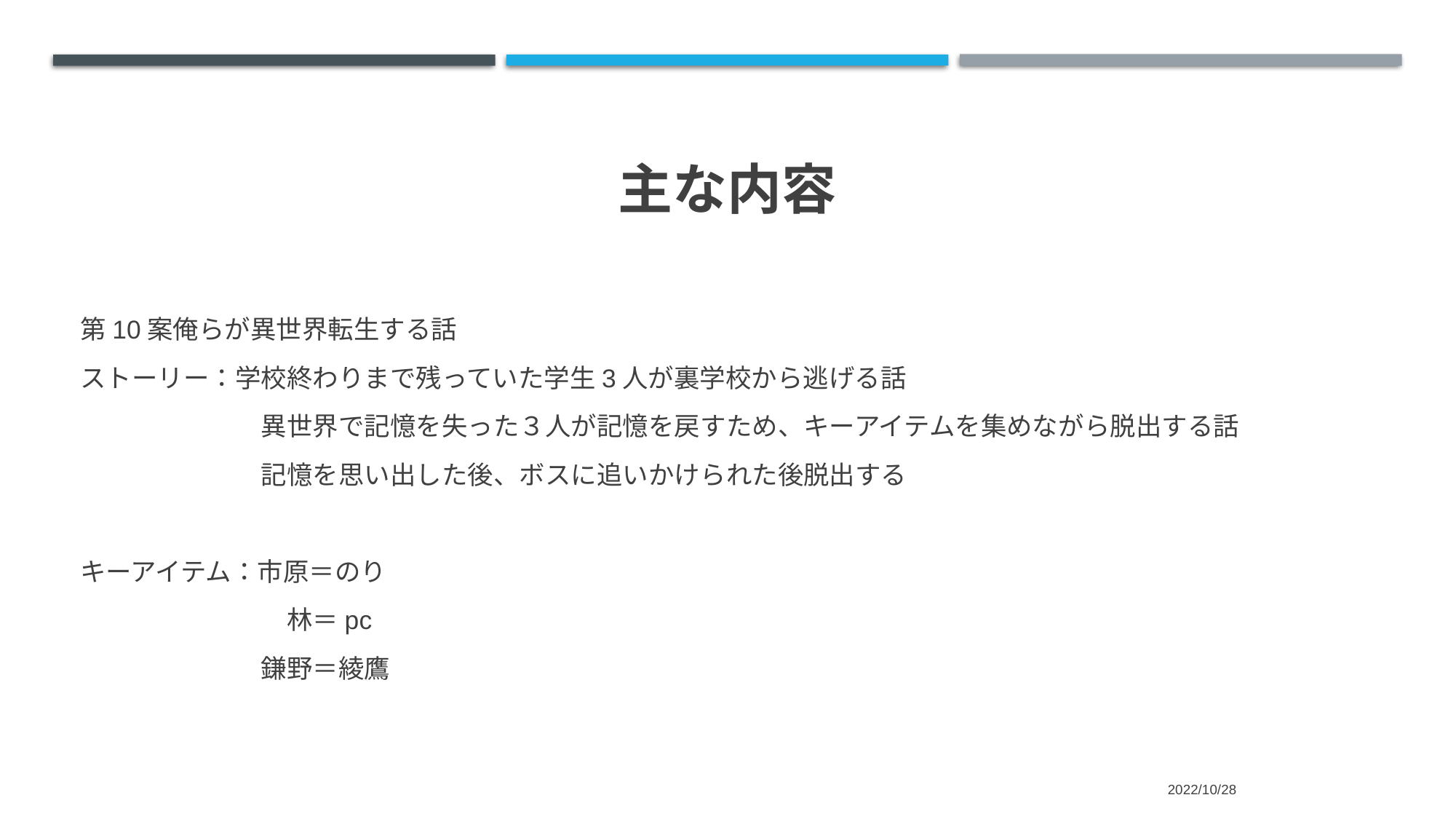

# 主な内容
第10案俺らが異世界転生する話
ストーリー：学校終わりまで残っていた学生3人が裏学校から逃げる話
　　　　　　　異世界で記憶を失った３人が記憶を戻すため、キーアイテムを集めながら脱出する話
　　　　　　　記憶を思い出した後、ボスに追いかけられた後脱出する

キーアイテム：市原＝のり
　　　　　　　　林＝pc
　　　　　　　鎌野＝綾鷹
2022/10/28